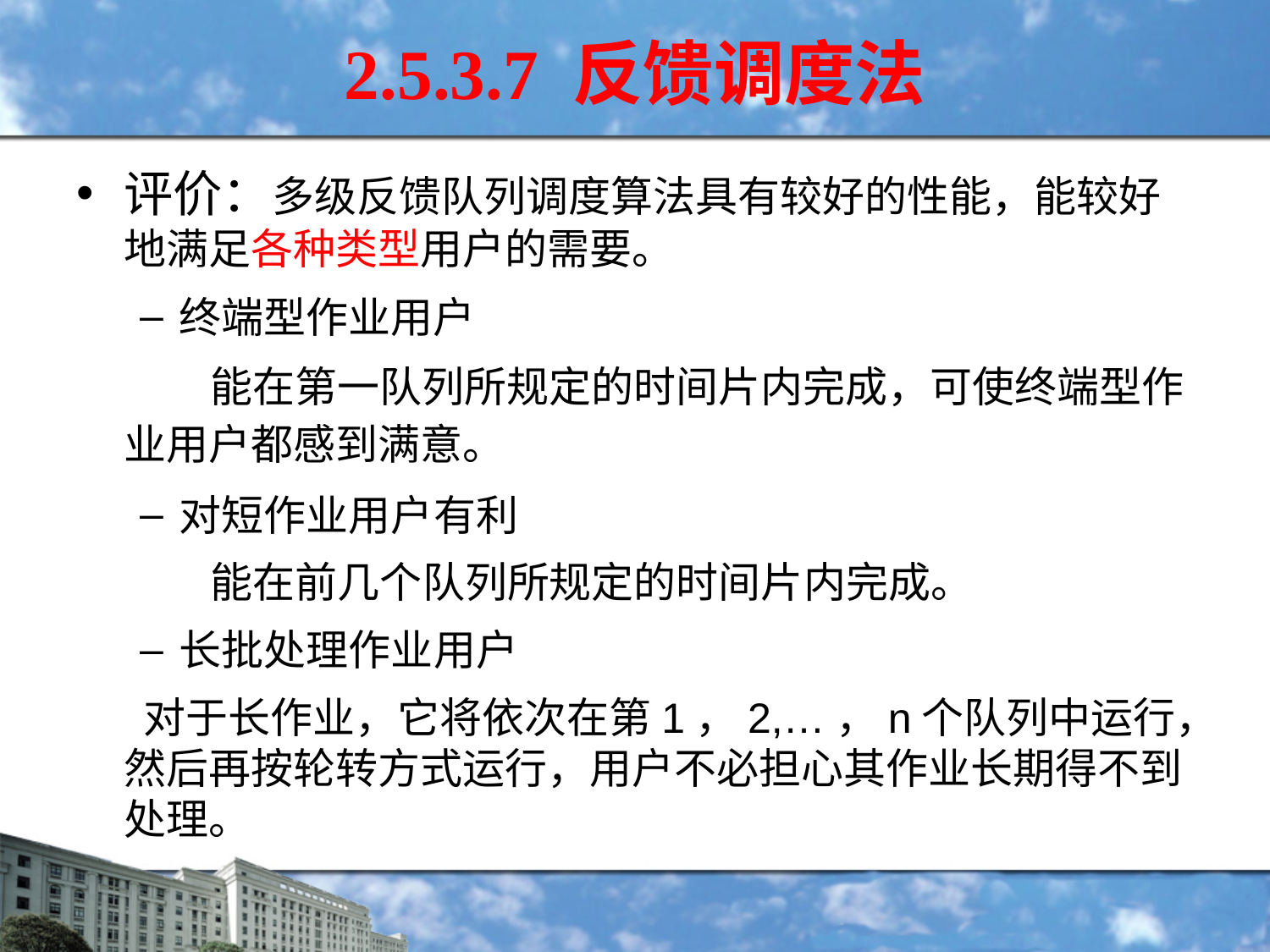

2.5.3.7 反馈调度法
评价：多级反馈队列调度算法具有较好的性能，能较好地满足各种类型用户的需要。
终端型作业用户
             能在第一队列所规定的时间片内完成，可使终端型作业用户都感到满意。
对短作业用户有利
        能在前几个队列所规定的时间片内完成。
长批处理作业用户
      对于长作业，它将依次在第1，2,…，n个队列中运行，然后再按轮转方式运行，用户不必担心其作业长期得不到处理。